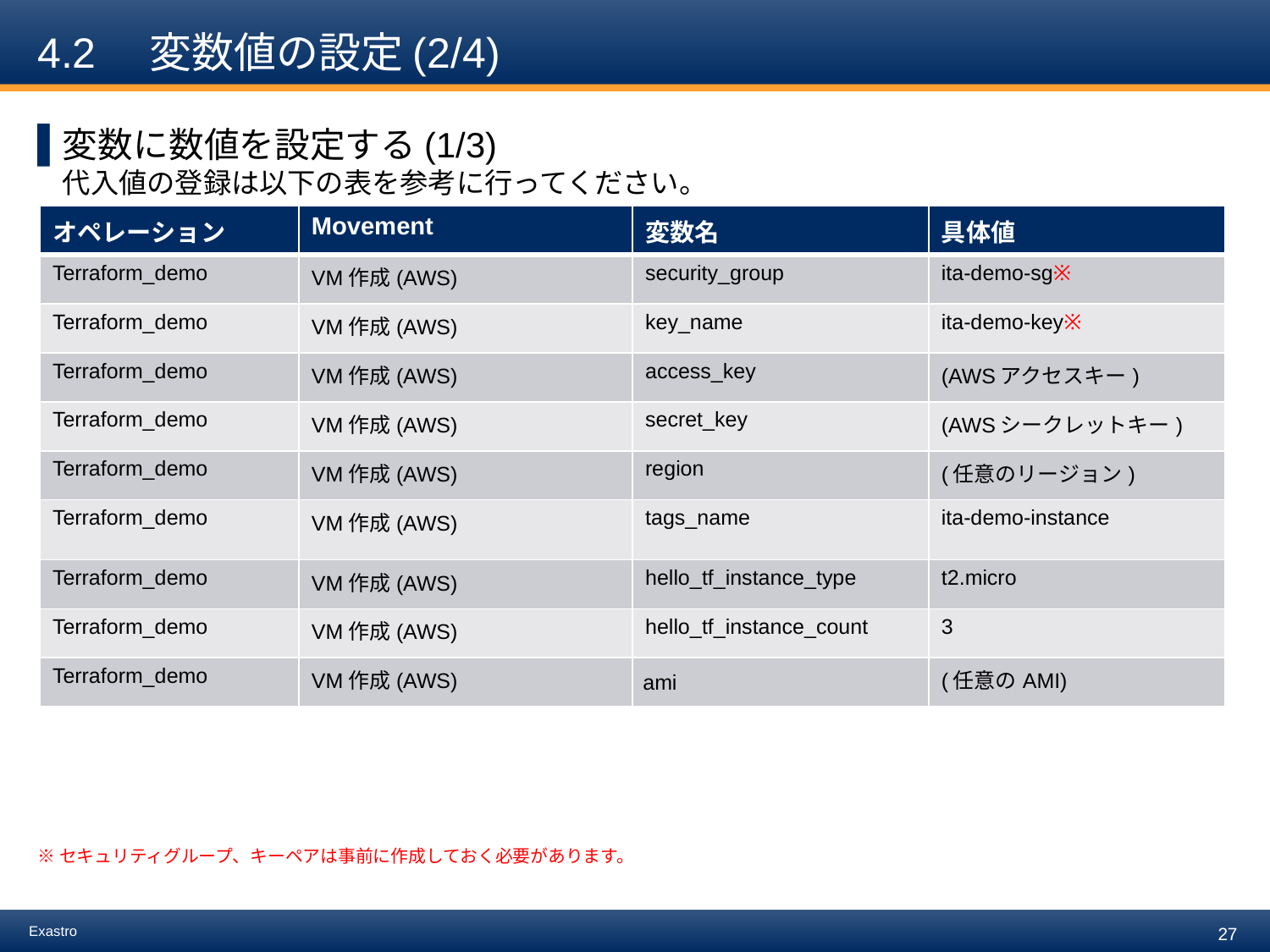

# 4.2　変数値の設定(2/4)
変数に数値を設定する(1/3)
代入値の登録は以下の表を参考に行ってください。

※セキュリティグループ、キーペアは事前に作成しておく必要があります。

| オペレーション | Movement | 変数名 | 具体値 |
| --- | --- | --- | --- |
| Terraform\_demo | VM作成(AWS) | security\_group | ita-demo-sg※ |
| Terraform\_demo | VM作成(AWS) | key\_name | ita-demo-key※ |
| Terraform\_demo | VM作成(AWS) | access\_key | (AWSアクセスキー) |
| Terraform\_demo | VM作成(AWS) | secret\_key | (AWSシークレットキー) |
| Terraform\_demo | VM作成(AWS) | region | (任意のリージョン) |
| Terraform\_demo | VM作成(AWS) | tags\_name | ita-demo-instance |
| Terraform\_demo | VM作成(AWS) | hello\_tf\_instance\_type | t2.micro |
| Terraform\_demo | VM作成(AWS) | hello\_tf\_instance\_count | 3 |
| Terraform\_demo | VM作成(AWS) | ami | (任意のAMI) |